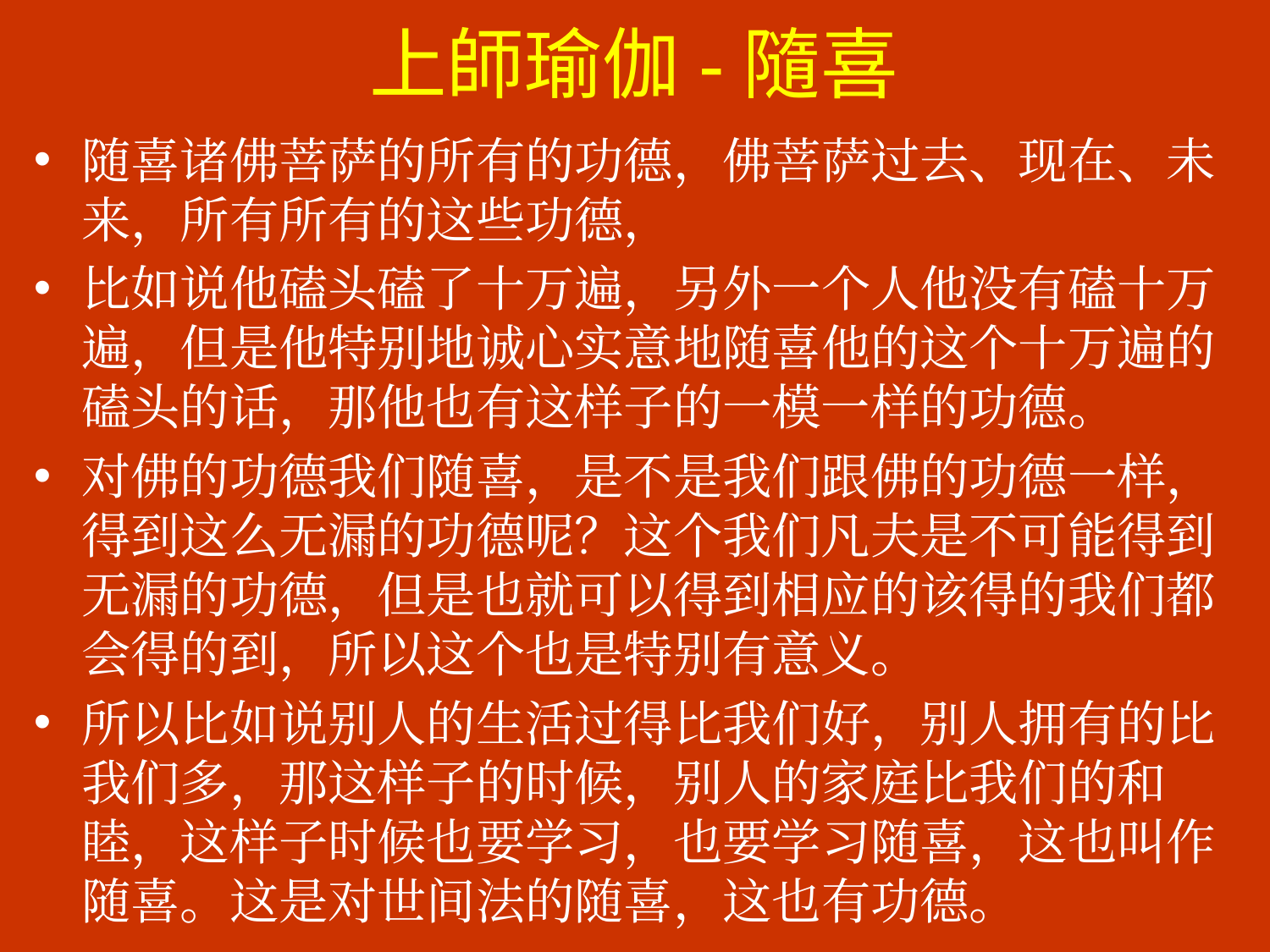

# 上師瑜伽-隨喜
随喜诸佛菩萨的所有的功德，佛菩萨过去、现在、未来，所有所有的这些功德，
比如说他磕头磕了十万遍，另外一个人他没有磕十万遍，但是他特别地诚心实意地随喜他的这个十万遍的磕头的话，那他也有这样子的一模一样的功德。
对佛的功德我们随喜，是不是我们跟佛的功德一样，得到这么无漏的功德呢？这个我们凡夫是不可能得到无漏的功德，但是也就可以得到相应的该得的我们都会得的到，所以这个也是特别有意义。
所以比如说别人的生活过得比我们好，别人拥有的比我们多，那这样子的时候，别人的家庭比我们的和睦，这样子时候也要学习，也要学习随喜，这也叫作随喜。这是对世间法的随喜，这也有功德。